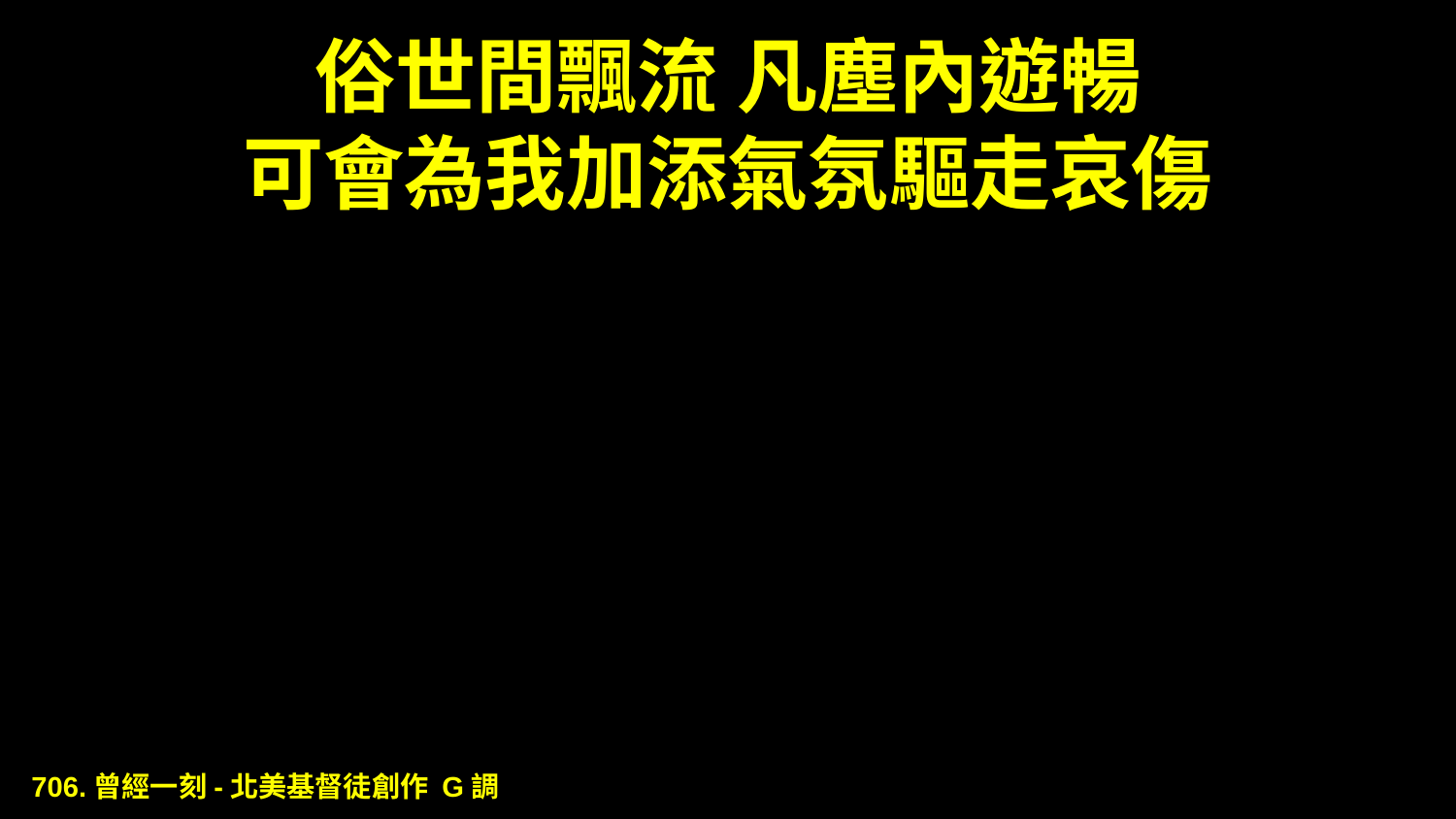

# 俗世間飄流 凡塵內遊暢 可會為我加添氣氛驅走哀傷
706.曾經一刻-北美基督徒創作 G調